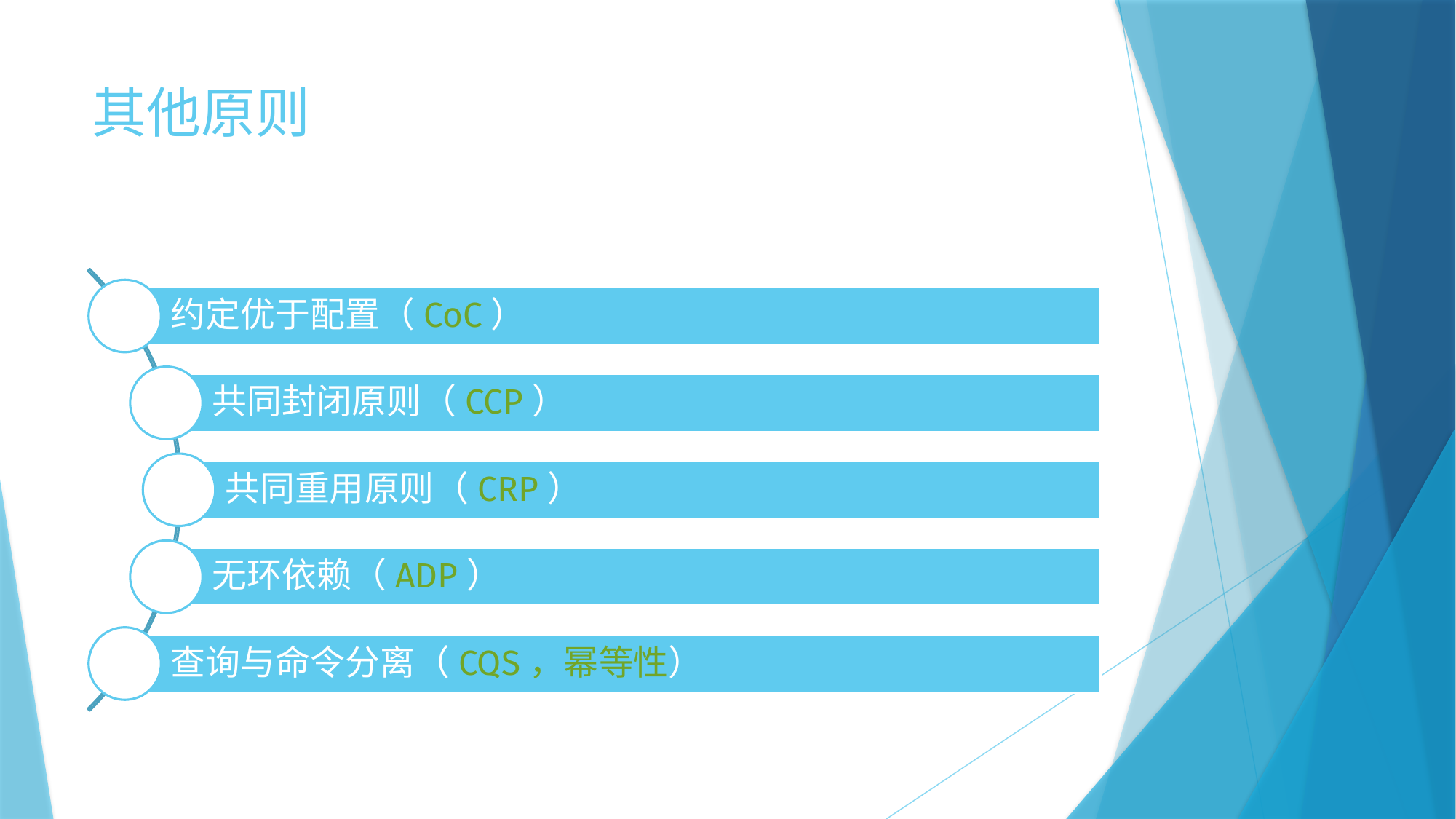

# 其他原则
约定优于配置（CoC）
共同封闭原则（CCP）
共同重用原则（CRP）
无环依赖（ADP）
查询与命令分离（CQS，幂等性）